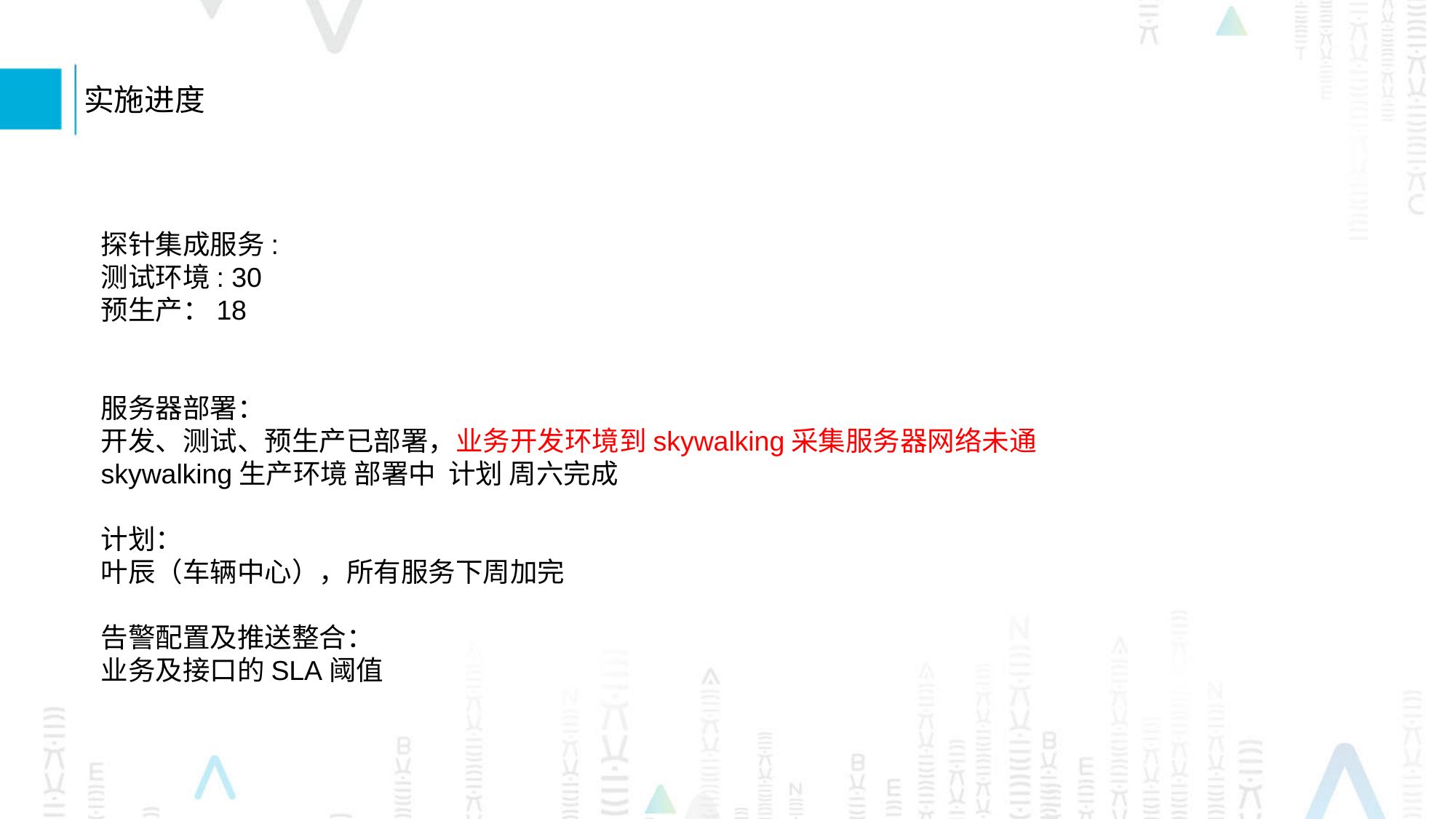

实施进度

探针集成服务:
测试环境: 30
预生产：18

服务器部署：
开发、测试、预生产已部署，业务开发环境到skywalking采集服务器网络未通
skywalking生产环境 部署中  计划 周六完成

计划：
叶辰（车辆中心），所有服务下周加完

告警配置及推送整合：
业务及接口的SLA阈值